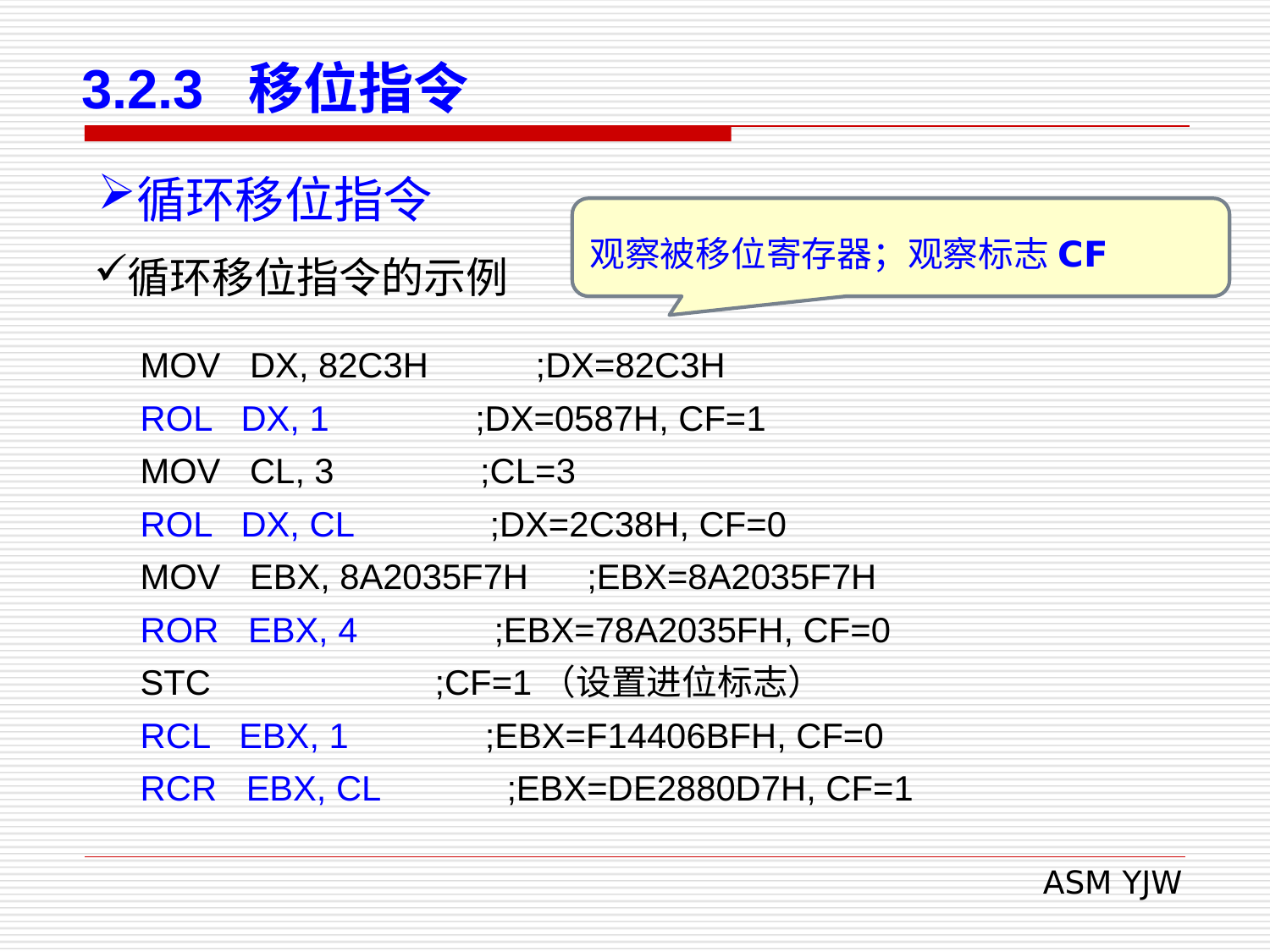

# 3.2.3  移位指令
循环移位指令

观察被移位寄存器；观察标志CF
循环移位指令的示例
MOV   DX, 82C3H           ;DX=82C3H
ROL   DX, 1               ;DX=0587H, CF=1
MOV   CL, 3               ;CL=3
ROL   DX, CL              ;DX=2C38H, CF=0
MOV   EBX, 8A2035F7H      ;EBX=8A2035F7H
ROR   EBX, 4              ;EBX=78A2035FH, CF=0
STC                       ;CF=1（设置进位标志）
RCL   EBX, 1              ;EBX=F14406BFH, CF=0
RCR   EBX, CL             ;EBX=DE2880D7H, CF=1